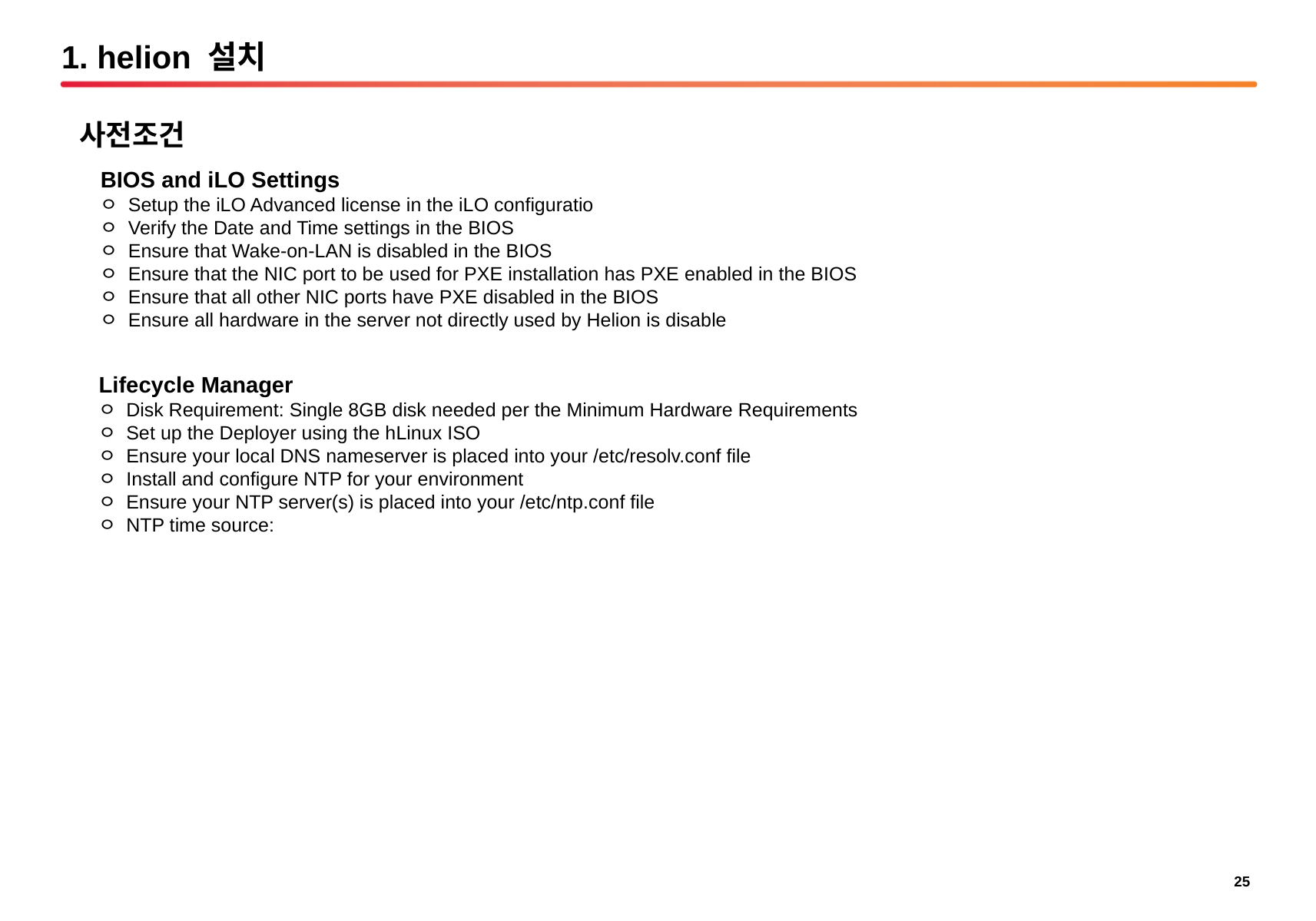

# 1. helion 설치
사전조건
BIOS and iLO Settings
ㅇ Setup the iLO Advanced license in the iLO configuratio
ㅇ Verify the Date and Time settings in the BIOS
ㅇ Ensure that Wake-on-LAN is disabled in the BIOS
ㅇ Ensure that the NIC port to be used for PXE installation has PXE enabled in the BIOS
ㅇ Ensure that all other NIC ports have PXE disabled in the BIOS
ㅇ Ensure all hardware in the server not directly used by Helion is disable
Lifecycle Manager
ㅇ Disk Requirement: Single 8GB disk needed per the Minimum Hardware Requirements
ㅇ Set up the Deployer using the hLinux ISO
ㅇ Ensure your local DNS nameserver is placed into your /etc/resolv.conf file
ㅇ Install and configure NTP for your environment
ㅇ Ensure your NTP server(s) is placed into your /etc/ntp.conf file
ㅇ NTP time source: